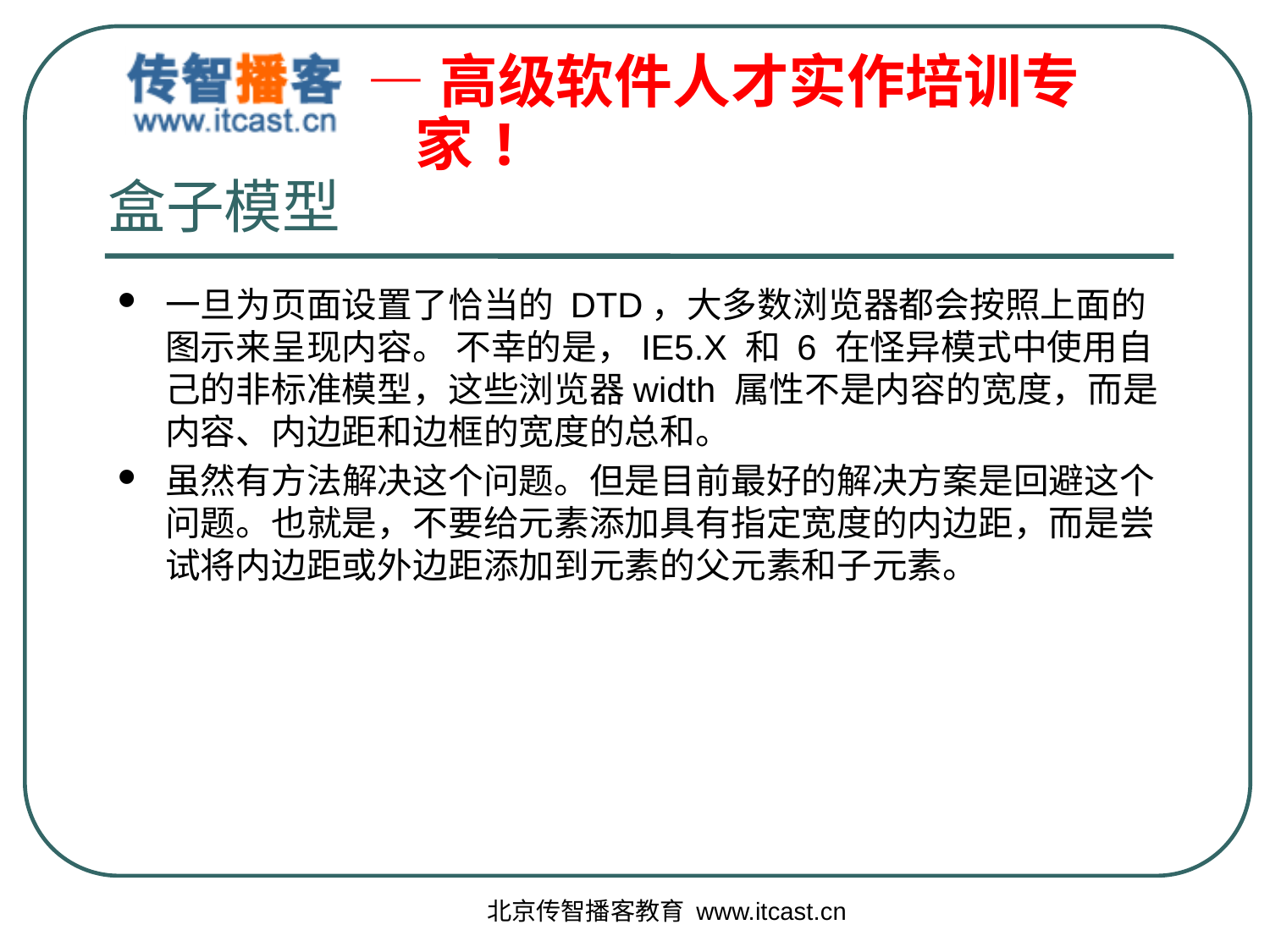

# 盒子模型
一旦为页面设置了恰当的 DTD，大多数浏览器都会按照上面的图示来呈现内容。 不幸的是，IE5.X 和 6 在怪异模式中使用自己的非标准模型，这些浏览器width 属性不是内容的宽度，而是内容、内边距和边框的宽度的总和。
虽然有方法解决这个问题。但是目前最好的解决方案是回避这个问题。也就是，不要给元素添加具有指定宽度的内边距，而是尝试将内边距或外边距添加到元素的父元素和子元素。